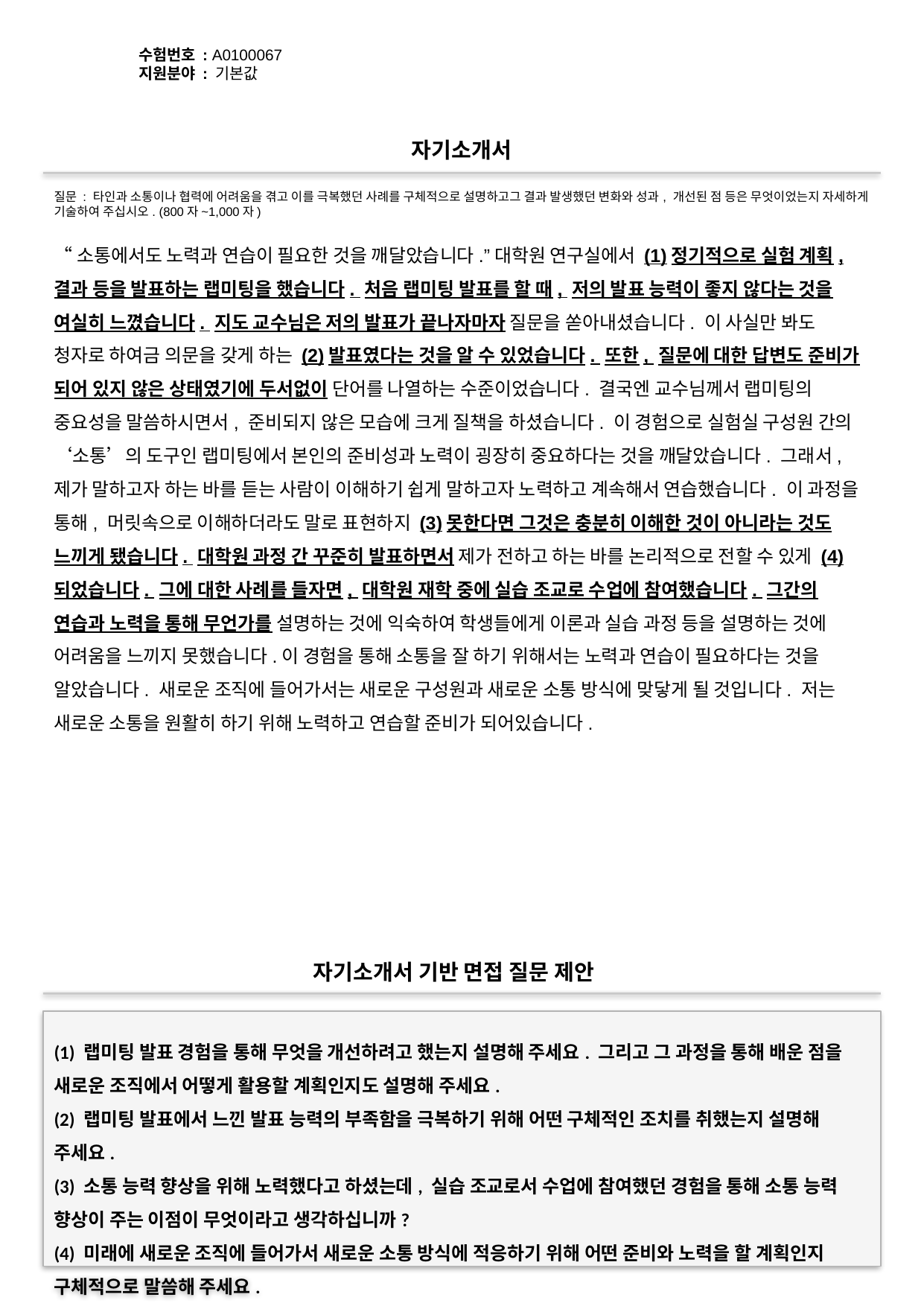

수험번호 : A0100067
지원분야 : 기본값
#

자기소개서

질문 : 타인과 소통이나 협력에 어려움을 겪고 이를 극복했던 사례를 구체적으로 설명하고그 결과 발생했던 변화와 성과, 개선된 점 등은 무엇이었는지 자세하게 기술하여 주십시오. (800자~1,000자)

“소통에서도 노력과 연습이 필요한 것을 깨달았습니다.”대학원 연구실에서 (1)정기적으로 실험 계획, 결과 등을 발표하는 랩미팅을 했습니다. 처음 랩미팅 발표를 할 때, 저의 발표 능력이 좋지 않다는 것을 여실히 느꼈습니다. 지도 교수님은 저의 발표가 끝나자마자 질문을 쏟아내셨습니다. 이 사실만 봐도 청자로 하여금 의문을 갖게 하는 (2)발표였다는 것을 알 수 있었습니다. 또한, 질문에 대한 답변도 준비가 되어 있지 않은 상태였기에 두서없이 단어를 나열하는 수준이었습니다. 결국엔 교수님께서 랩미팅의 중요성을 말씀하시면서, 준비되지 않은 모습에 크게 질책을 하셨습니다. 이 경험으로 실험실 구성원 간의 ‘소통’의 도구인 랩미팅에서 본인의 준비성과 노력이 굉장히 중요하다는 것을 깨달았습니다. 그래서, 제가 말하고자 하는 바를 듣는 사람이 이해하기 쉽게 말하고자 노력하고 계속해서 연습했습니다. 이 과정을 통해, 머릿속으로 이해하더라도 말로 표현하지 (3)못한다면 그것은 충분히 이해한 것이 아니라는 것도 느끼게 됐습니다. 대학원 과정 간 꾸준히 발표하면서 제가 전하고 하는 바를 논리적으로 전할 수 있게 (4)되었습니다. 그에 대한 사례를 들자면, 대학원 재학 중에 실습 조교로 수업에 참여했습니다. 그간의 연습과 노력을 통해 무언가를 설명하는 것에 익숙하여 학생들에게 이론과 실습 과정 등을 설명하는 것에 어려움을 느끼지 못했습니다.이 경험을 통해 소통을 잘 하기 위해서는 노력과 연습이 필요하다는 것을 알았습니다. 새로운 조직에 들어가서는 새로운 구성원과 새로운 소통 방식에 맞닿게 될 것입니다. 저는 새로운 소통을 원활히 하기 위해 노력하고 연습할 준비가 되어있습니다.

자기소개서 기반 면접 질문 제안

(1) 랩미팅 발표 경험을 통해 무엇을 개선하려고 했는지 설명해 주세요. 그리고 그 과정을 통해 배운 점을 새로운 조직에서 어떻게 활용할 계획인지도 설명해 주세요.
(2) 랩미팅 발표에서 느낀 발표 능력의 부족함을 극복하기 위해 어떤 구체적인 조치를 취했는지 설명해 주세요.
(3) 소통 능력 향상을 위해 노력했다고 하셨는데, 실습 조교로서 수업에 참여했던 경험을 통해 소통 능력 향상이 주는 이점이 무엇이라고 생각하십니까?
(4) 미래에 새로운 조직에 들어가서 새로운 소통 방식에 적응하기 위해 어떤 준비와 노력을 할 계획인지 구체적으로 말씀해 주세요.